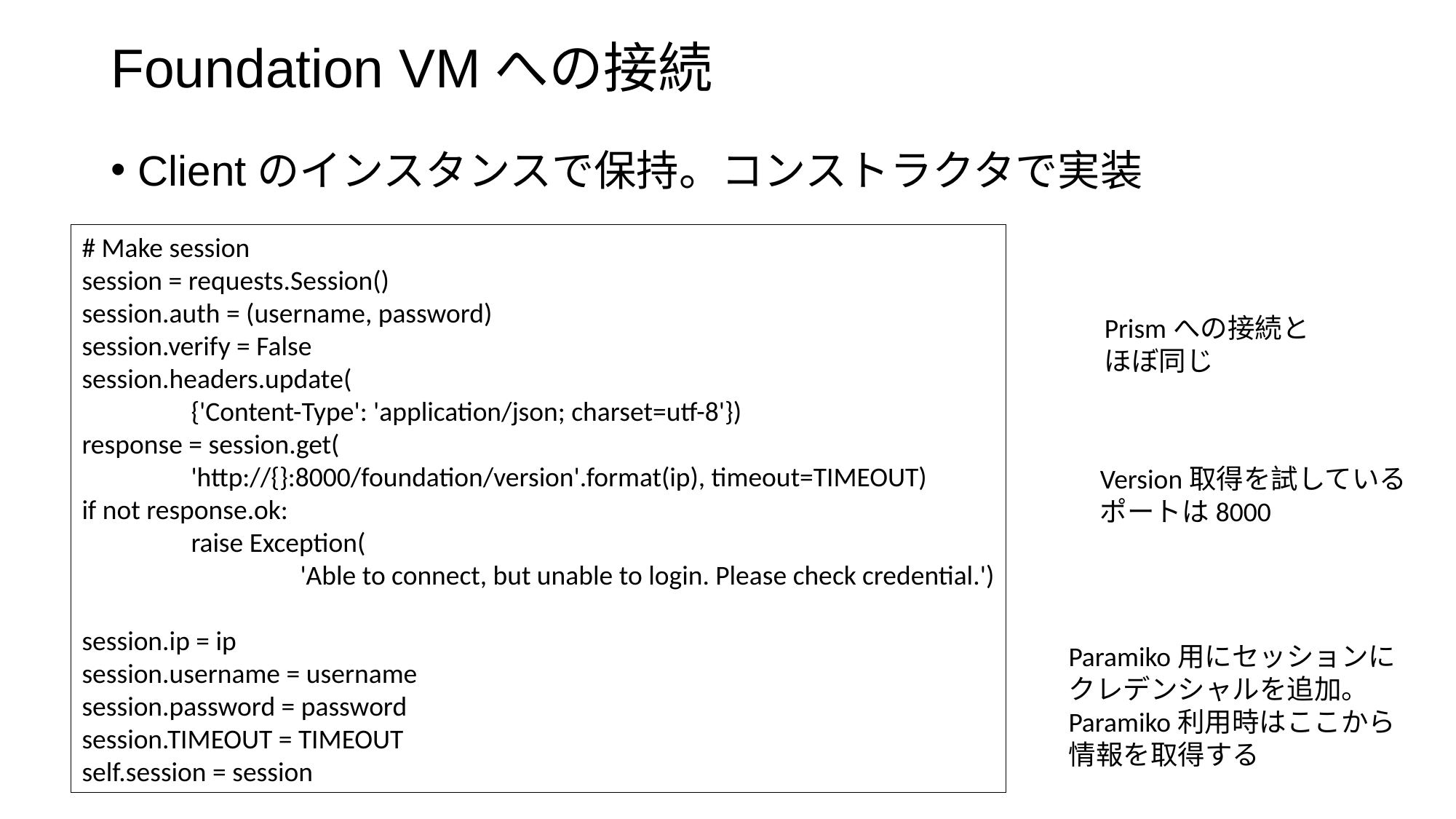

# Foundation VMへの接続
Clientのインスタンスで保持。コンストラクタで実装
# Make session
session = requests.Session()
session.auth = (username, password)
session.verify = False
session.headers.update(
	{'Content-Type': 'application/json; charset=utf-8'})
response = session.get(
	'http://{}:8000/foundation/version'.format(ip), timeout=TIMEOUT)
if not response.ok:
	raise Exception(
		'Able to connect, but unable to login. Please check credential.')

session.ip = ip
session.username = username
session.password = password
session.TIMEOUT = TIMEOUT
self.session = session
Prismへの接続と
ほぼ同じ
Version取得を試している
ポートは8000
Paramiko用にセッションに
クレデンシャルを追加。
Paramiko利用時はここから
情報を取得する